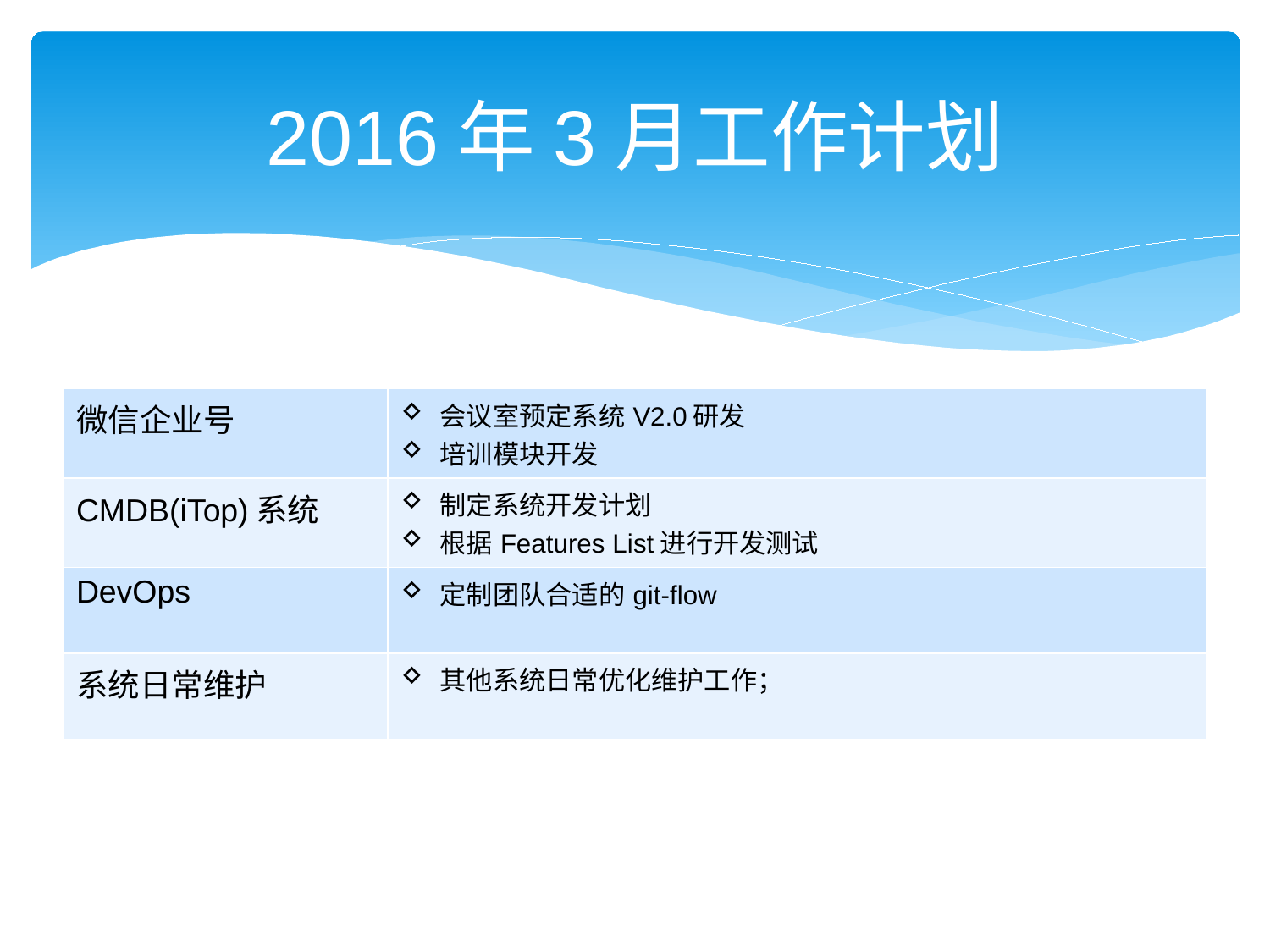

# 2016年3月工作计划
| 微信企业号 | 会议室预定系统V2.0研发 培训模块开发 |
| --- | --- |
| CMDB(iTop)系统 | 制定系统开发计划 根据Features List进行开发测试 |
| DevOps | 定制团队合适的git-flow |
| 系统日常维护 | 其他系统日常优化维护工作； |